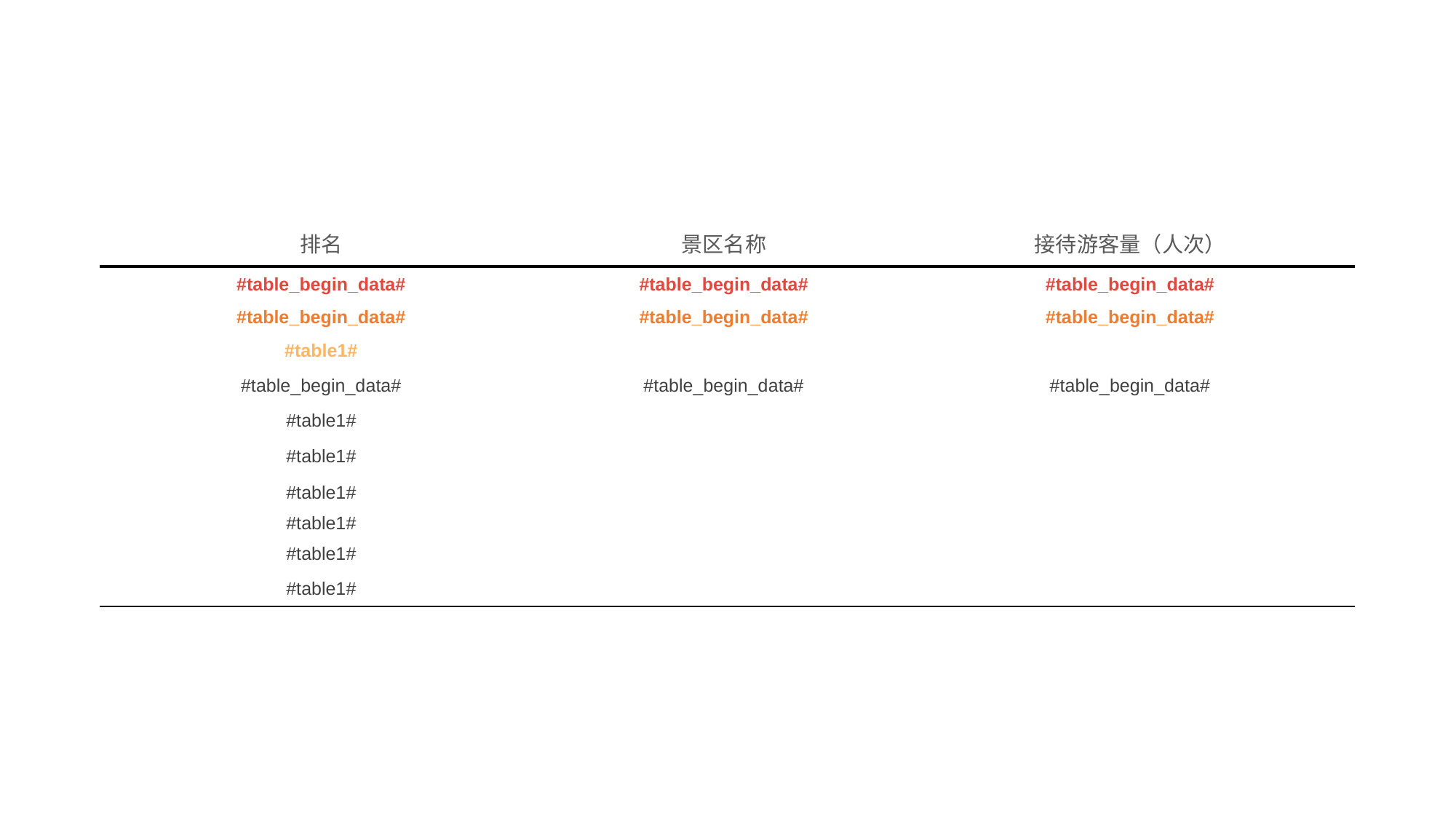

#
| 排名 | 景区名称 | 接待游客量（人次） |
| --- | --- | --- |
| #table\_begin\_data# | #table\_begin\_data# | #table\_begin\_data# |
| #table\_begin\_data# | #table\_begin\_data# | #table\_begin\_data# |
| #table1# |  |  |
| #table\_begin\_data# | #table\_begin\_data# | #table\_begin\_data# |
| #table1# |  |  |
| #table1# |  |  |
| #table1# |  |  |
| #table1# |  |  |
| #table1# |  |  |
| #table1# |  |  |